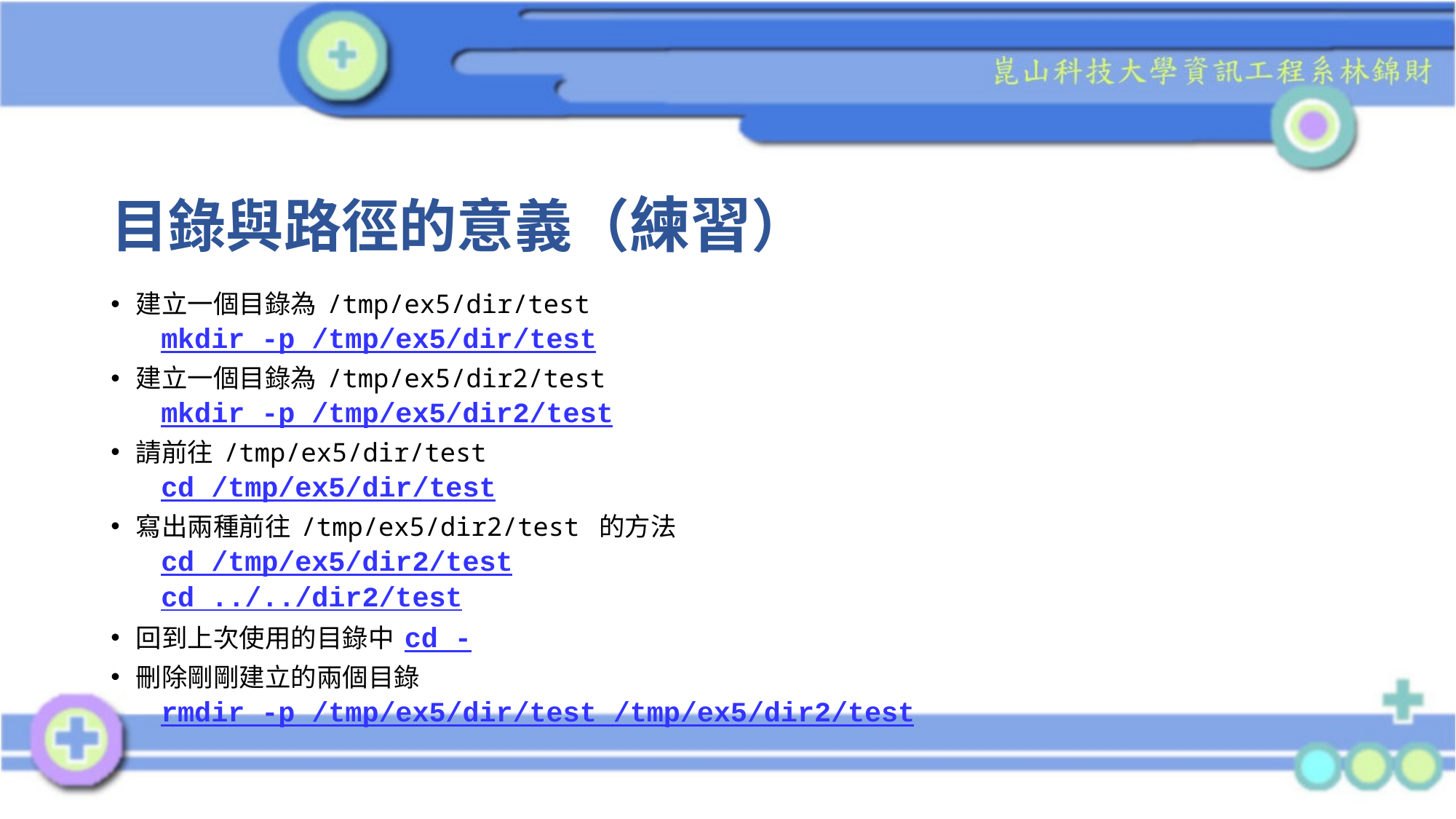

# 目錄與路徑的意義（練習）
建立一個目錄為 /tmp/ex5/dir/test
mkdir -p /tmp/ex5/dir/test
建立一個目錄為 /tmp/ex5/dir2/test
mkdir -p /tmp/ex5/dir2/test
請前往 /tmp/ex5/dir/test
cd /tmp/ex5/dir/test
寫出兩種前往 /tmp/ex5/dir2/test 的方法
cd /tmp/ex5/dir2/test
cd ../../dir2/test
回到上次使用的目錄中 cd -
刪除剛剛建立的兩個目錄
rmdir -p /tmp/ex5/dir/test /tmp/ex5/dir2/test